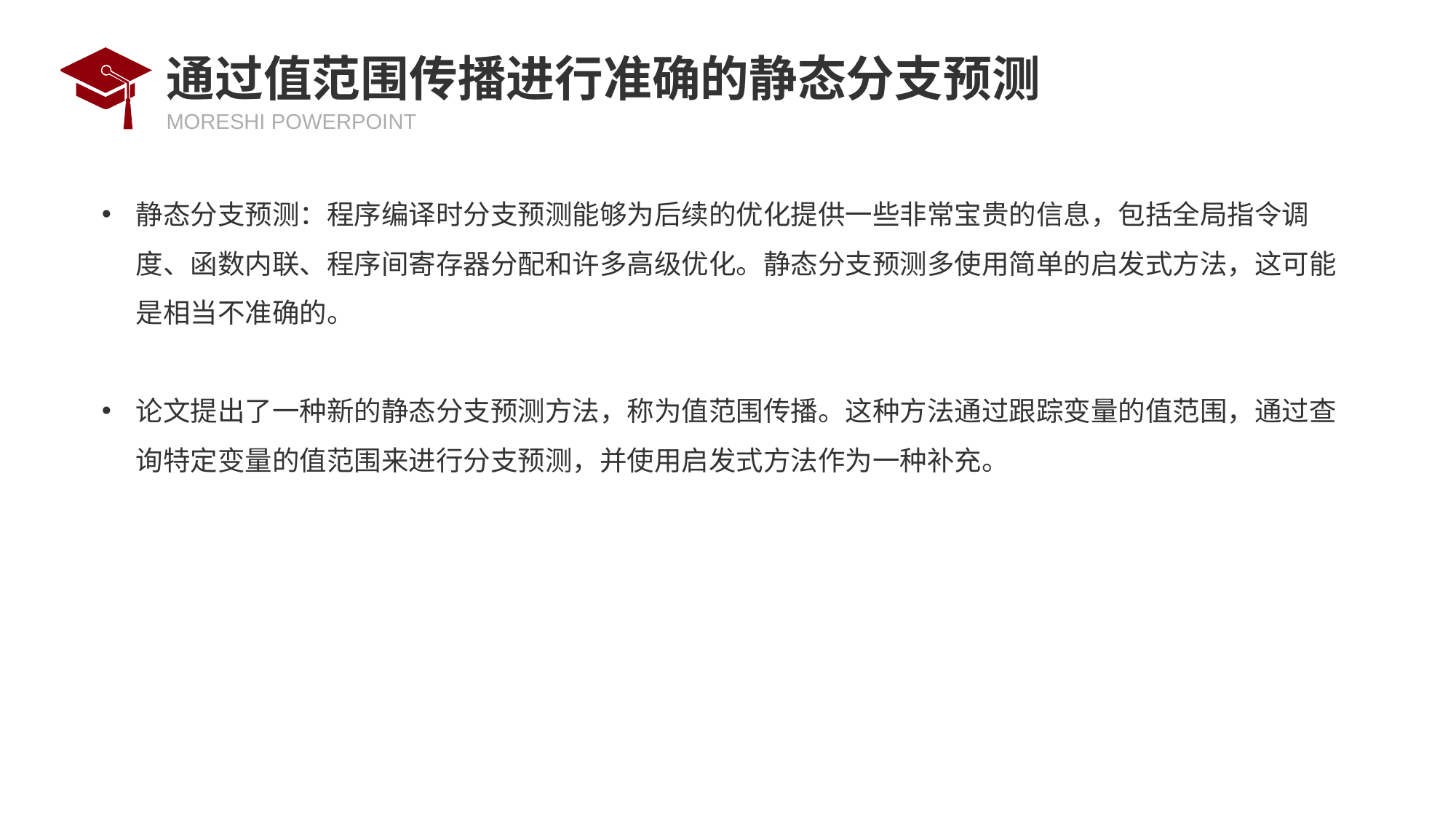

# 通过值范围传播进行准确的静态分支预测
静态分支预测：程序编译时分支预测能够为后续的优化提供一些非常宝贵的信息，包括全局指令调度、函数内联、程序间寄存器分配和许多高级优化。静态分支预测多使用简单的启发式方法，这可能是相当不准确的。

论文提出了一种新的静态分支预测方法，称为值范围传播。这种方法通过跟踪变量的值范围，通过查询特定变量的值范围来进行分支预测，并使用启发式方法作为一种补充。